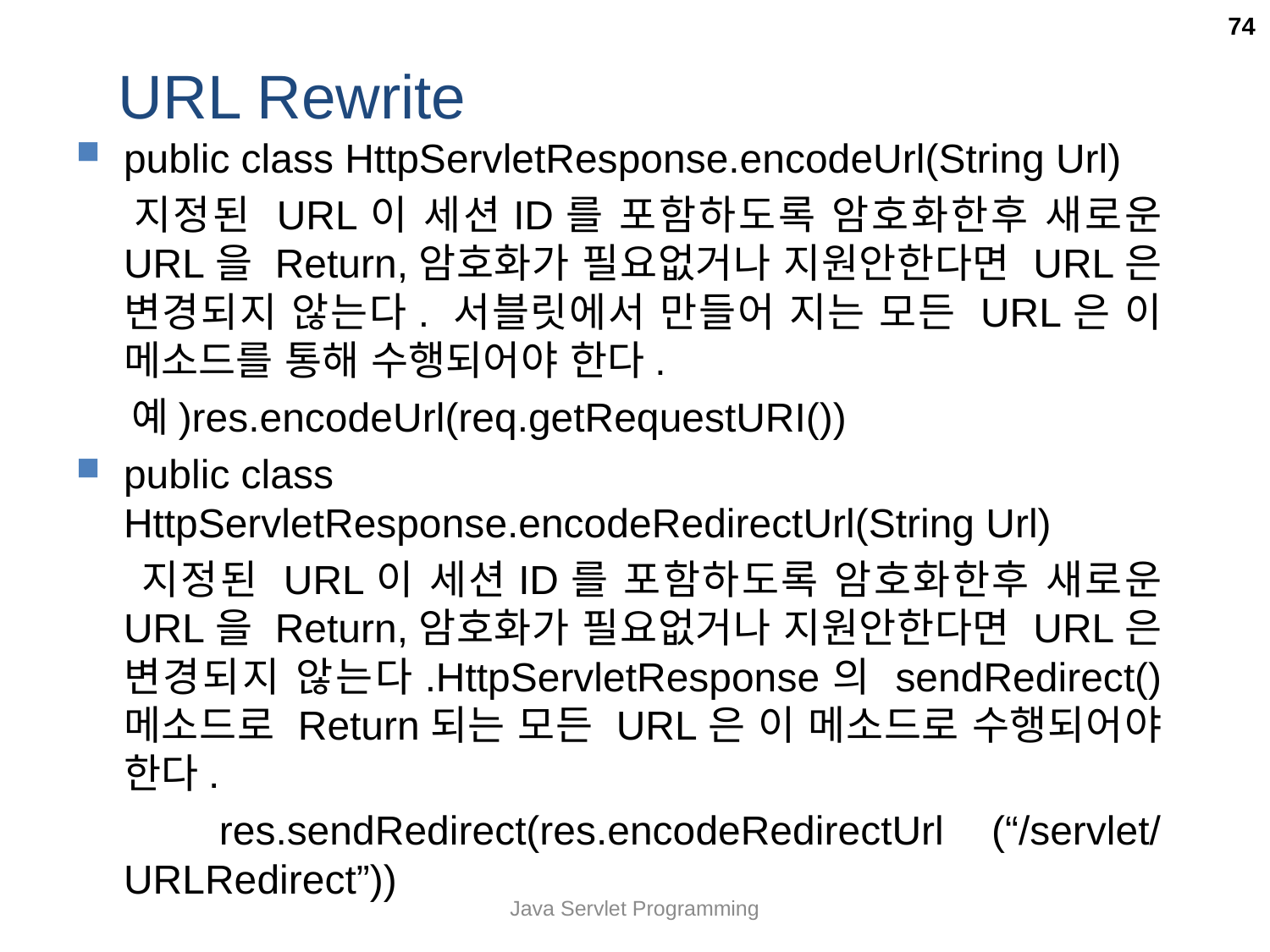

74
URL Rewrite
public class HttpServletResponse.encodeUrl(String Url)
    지정된 URL이 세션ID를 포함하도록 암호화한후 새로운 URL을 Return,암호화가 필요없거나 지원안한다면 URL은 변경되지 않는다. 서블릿에서 만들어 지는 모든 URL은 이 메소드를 통해 수행되어야 한다.
    예)res.encodeUrl(req.getRequestURI())
public class HttpServletResponse.encodeRedirectUrl(String Url)
    지정된 URL이 세션ID를 포함하도록 암호화한후 새로운 URL을 Return,암호화가 필요없거나 지원안한다면 URL은 변경되지 않는다.HttpServletResponse의 sendRedirect() 메소드로 Return되는 모든 URL은 이 메소드로 수행되어야 한다.
   res.sendRedirect(res.encodeRedirectUrl (“/servlet/URLRedirect”))

Java Servlet Programming